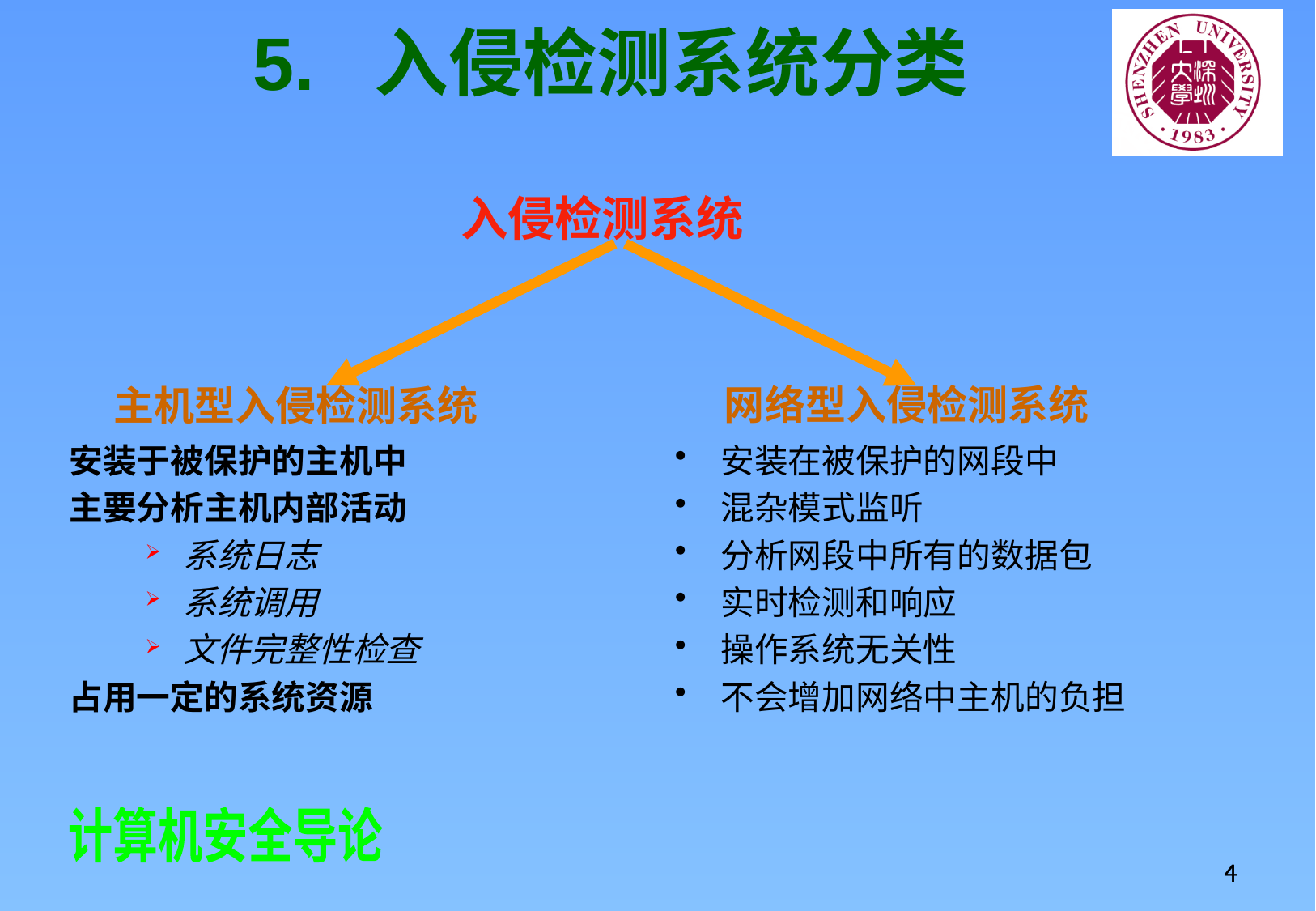

# 5.	入侵检测系统分类
入侵检测系统

网络型入侵检测系统
主机型入侵检测系统
安装于被保护的主机中
主要分析主机内部活动
系统日志
系统调用
文件完整性检查
占用一定的系统资源
安装在被保护的网段中
混杂模式监听
分析网段中所有的数据包
实时检测和响应
操作系统无关性
不会增加网络中主机的负担
4